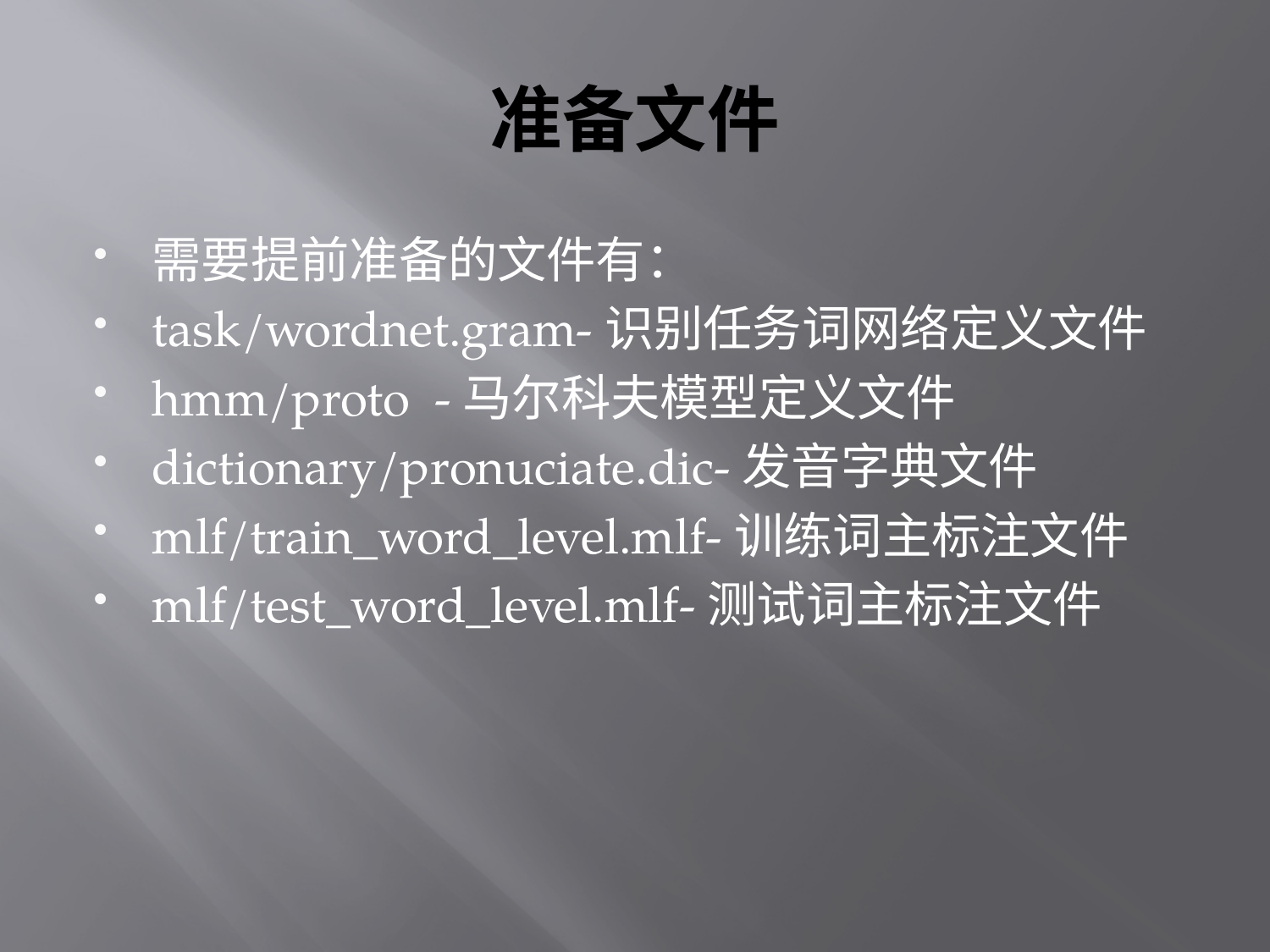

# 准备文件
需要提前准备的文件有：
task/wordnet.gram-识别任务词网络定义文件
hmm/proto  -马尔科夫模型定义文件
dictionary/pronuciate.dic-发音字典文件
mlf/train_word_level.mlf-训练词主标注文件
mlf/test_word_level.mlf-测试词主标注文件